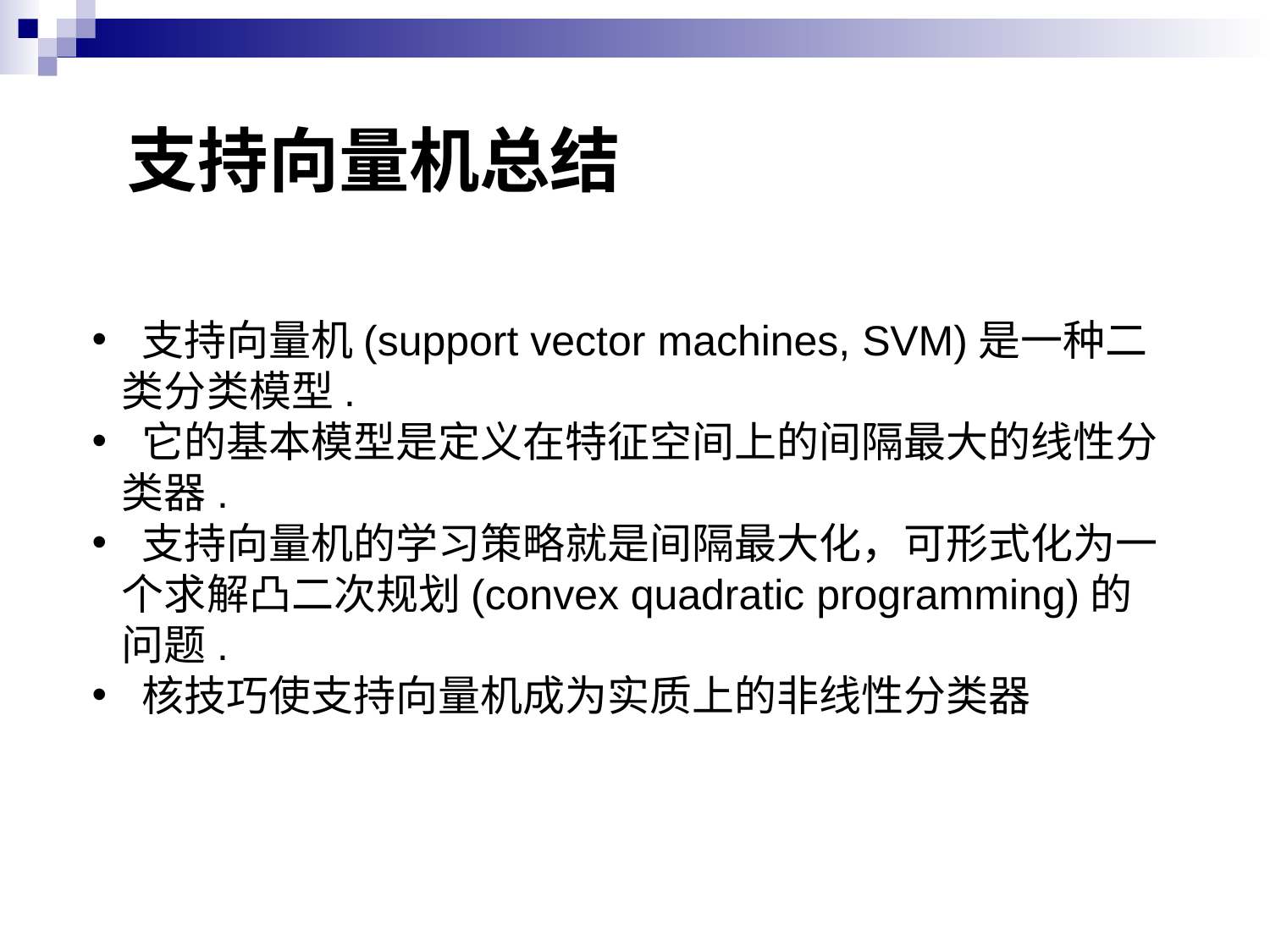

# 支持向量机总结
 支持向量机(support vector machines, SVM)是一种二类分类模型.
 它的基本模型是定义在特征空间上的间隔最大的线性分类器.
 支持向量机的学习策略就是间隔最大化，可形式化为一个求解凸二次规划(convex quadratic programming)的问题.
 核技巧使支持向量机成为实质上的非线性分类器